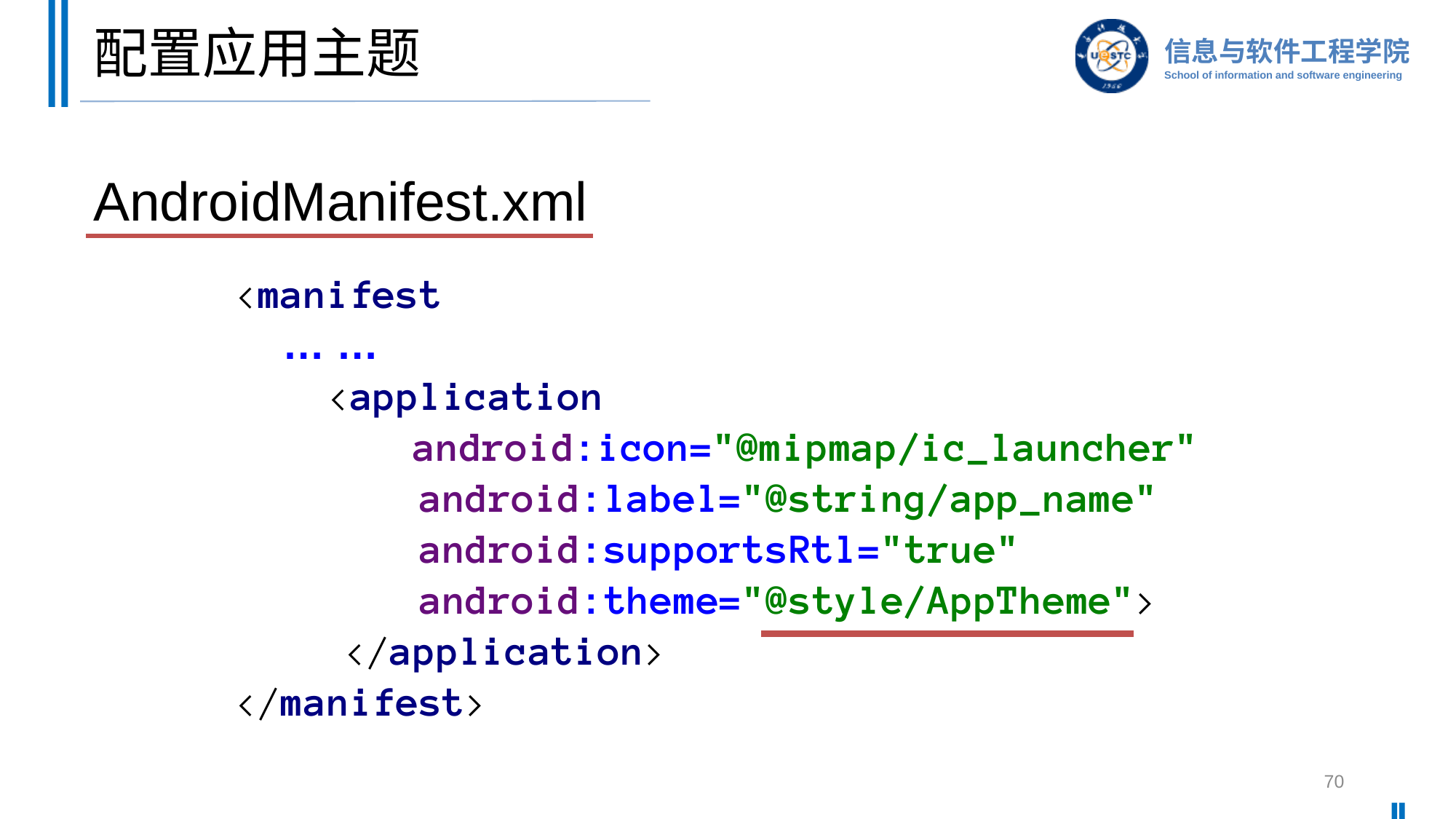

# 配置应用主题
AndroidManifest.xml
<manifest
    … …
    <application
	   android:icon="@mipmap/ic_launcher"
        android:label="@string/app_name"
        android:supportsRtl="true"
        android:theme="@style/AppTheme">
	</application>
</manifest>
70